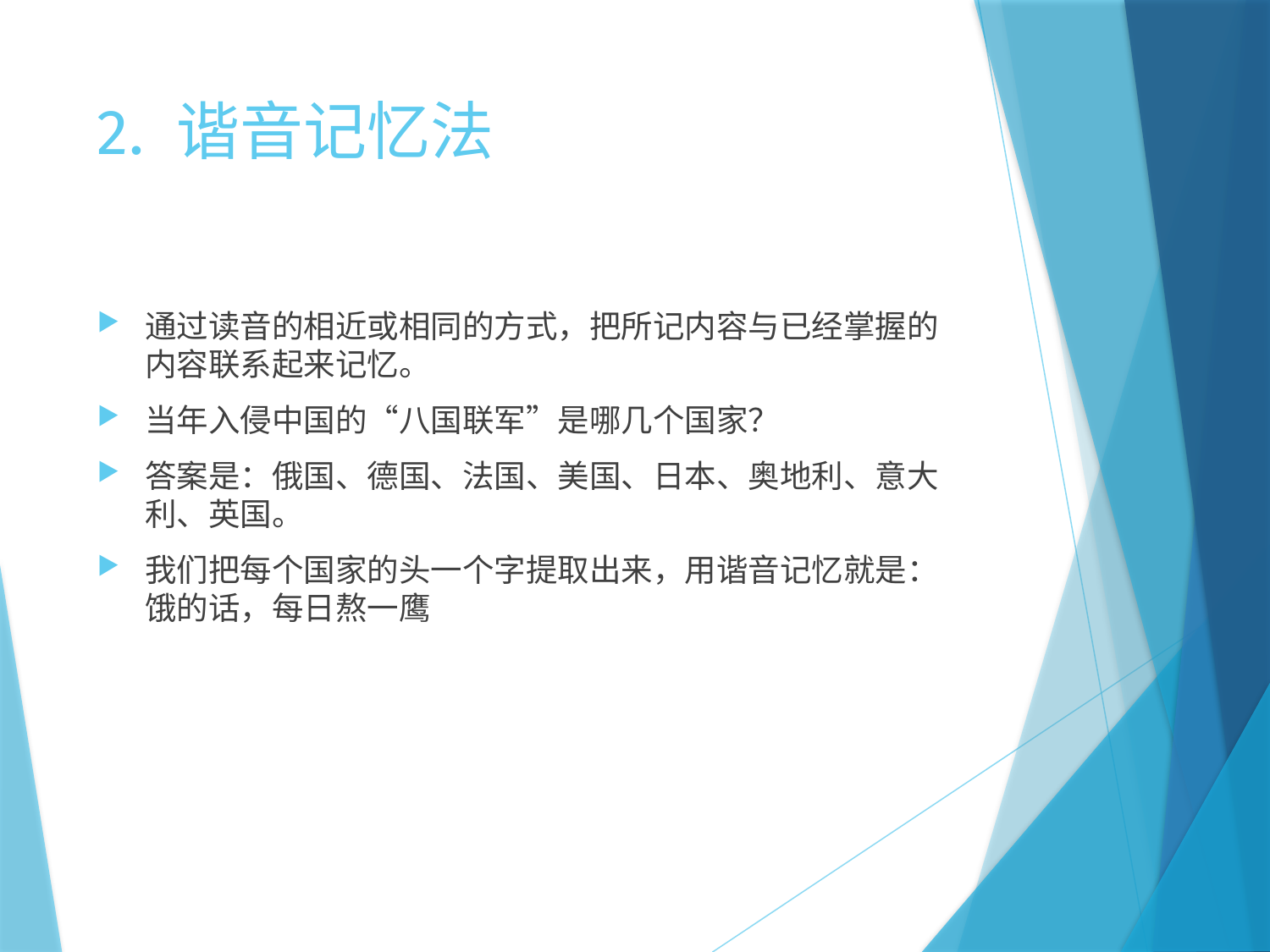

# 2. 谐音记忆法
通过读音的相近或相同的方式，把所记内容与已经掌握的内容联系起来记忆。
当年入侵中国的“八国联军”是哪几个国家？
答案是：俄国、德国、法国、美国、日本、奥地利、意大利、英国。
我们把每个国家的头一个字提取出来，用谐音记忆就是：饿的话，每日熬一鹰